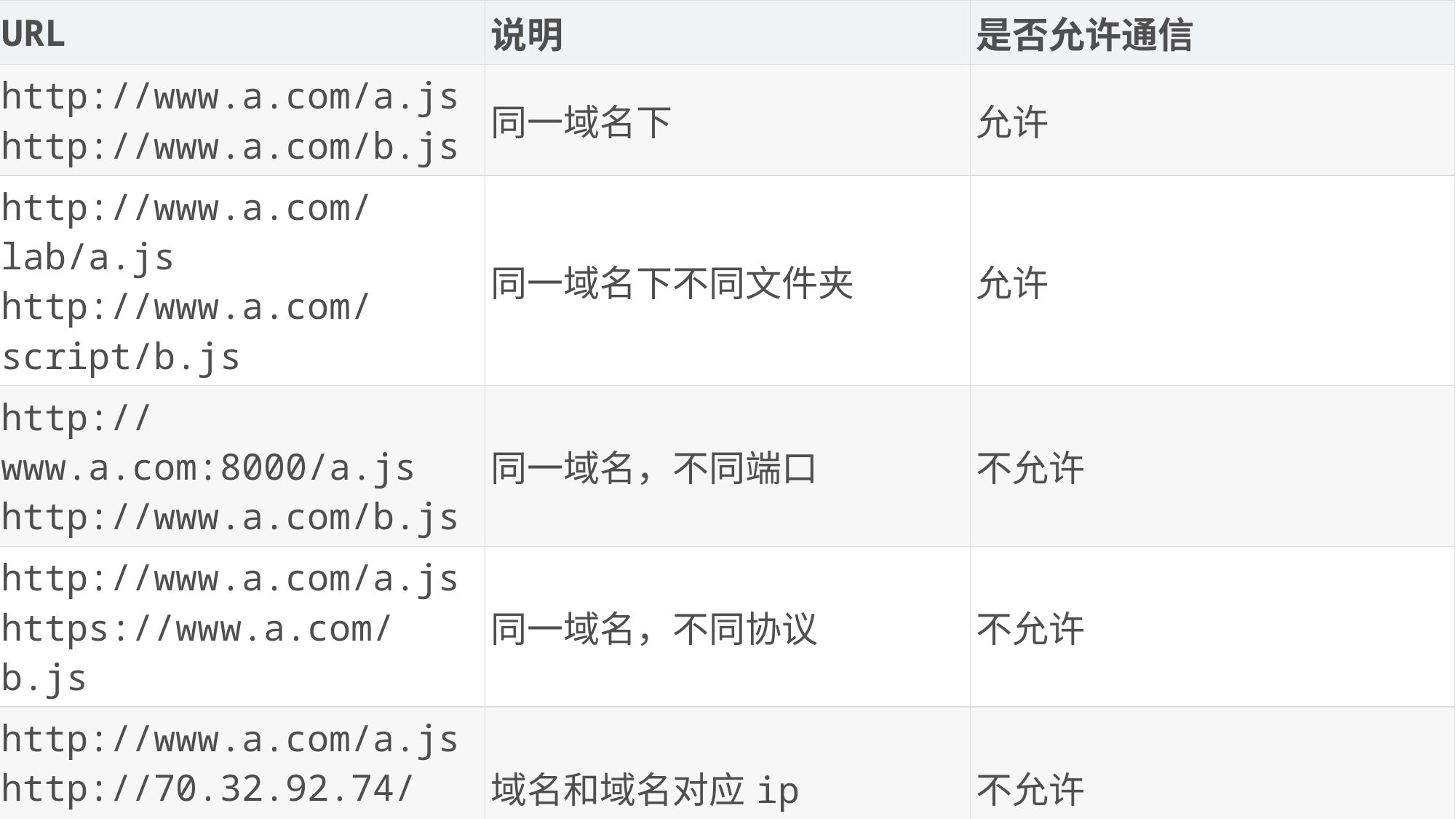

| URL | 说明 | 是否允许通信 |
| --- | --- | --- |
| http://www.a.com/a.js http://www.a.com/b.js | 同一域名下 | 允许 |
| http://www.a.com/lab/a.js http://www.a.com/script/b.js | 同一域名下不同文件夹 | 允许 |
| http://www.a.com:8000/a.js http://www.a.com/b.js | 同一域名，不同端口 | 不允许 |
| http://www.a.com/a.js https://www.a.com/b.js | 同一域名，不同协议 | 不允许 |
| http://www.a.com/a.js http://70.32.92.74/b.js | 域名和域名对应ip | 不允许 |
| http://www.a.com/a.js http://script.a.com/b.js | 主域相同，子域不同 | 不允许 |
| http://www.a.com/a.js http://a.com/b.js | 同一域名，不同二级域名（同上） | 不允许（cookie这种情况下也不允许访问） |
| http://www.cnblogs.com/a.js http://www.a.com/b.js | 不同域名 | 不允许 |